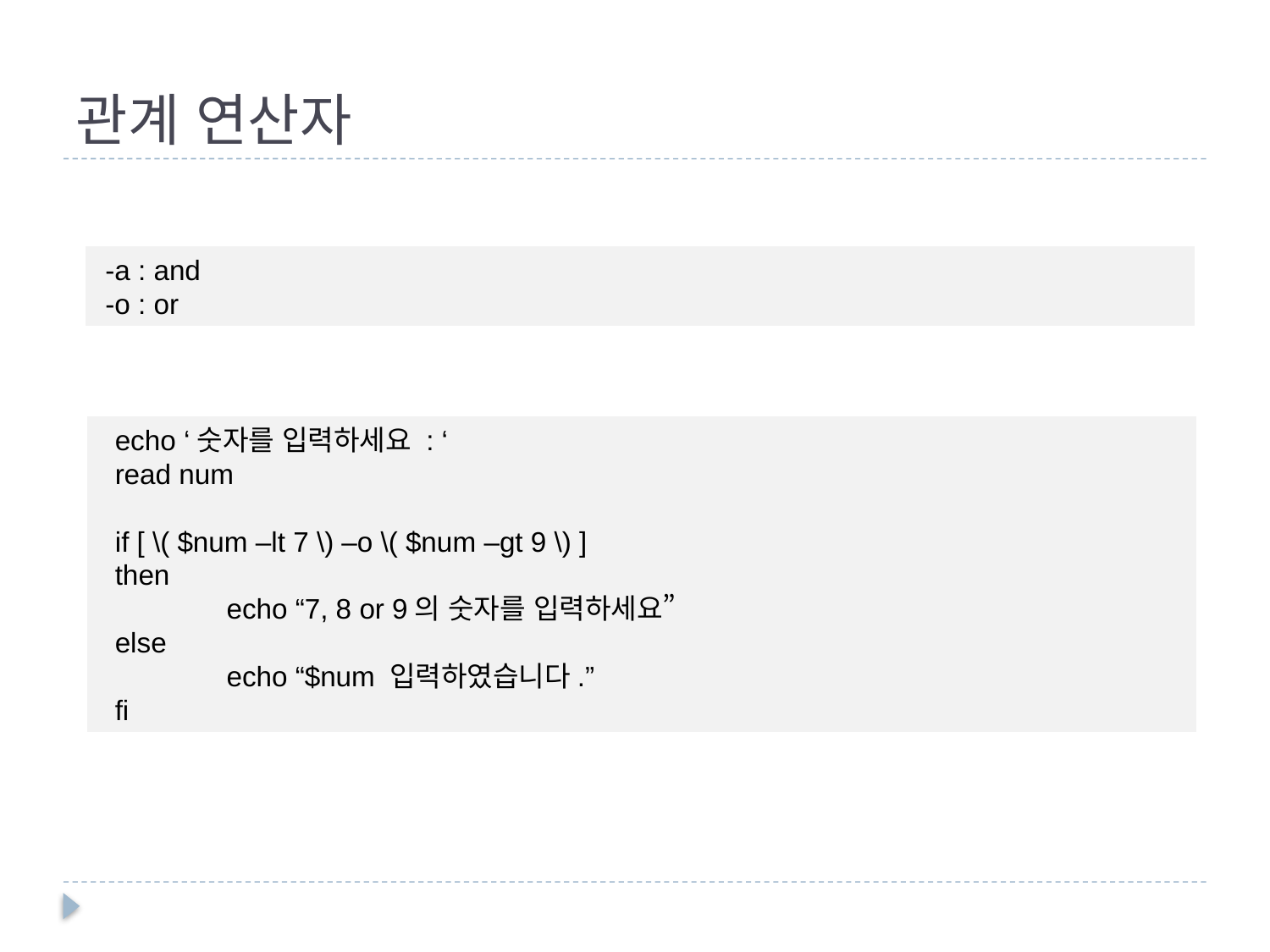

# 관계 연산자
 -a : and
 -o : or
  echo ‘숫자를 입력하세요 : ‘
  read num

  if [ \( $num –lt 7 \) –o \( $num –gt 9 \) ]
  then
	echo “7, 8 or 9의 숫자를 입력하세요”
  else
	echo “$num 입력하였습니다.”
  fi